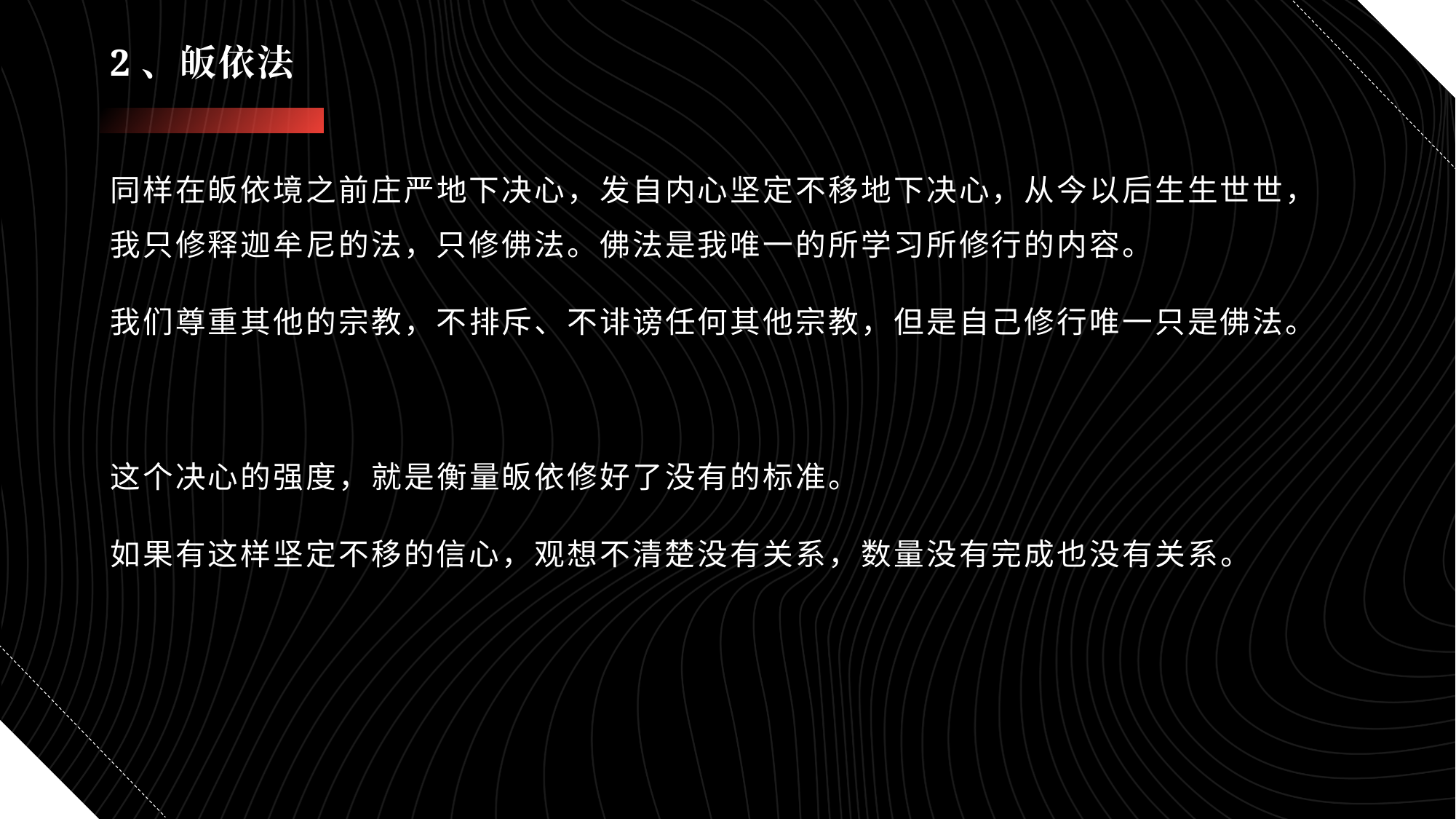

# 2、皈依法
同样在皈依境之前庄严地下决心，发自内心坚定不移地下决心，从今以后生生世世，我只修释迦牟尼的法，只修佛法。佛法是我唯一的所学习所修行的内容。
我们尊重其他的宗教，不排斥、不诽谤任何其他宗教，但是自己修行唯一只是佛法。

这个决心的强度，就是衡量皈依修好了没有的标准。
如果有这样坚定不移的信心，观想不清楚没有关系，数量没有完成也没有关系。